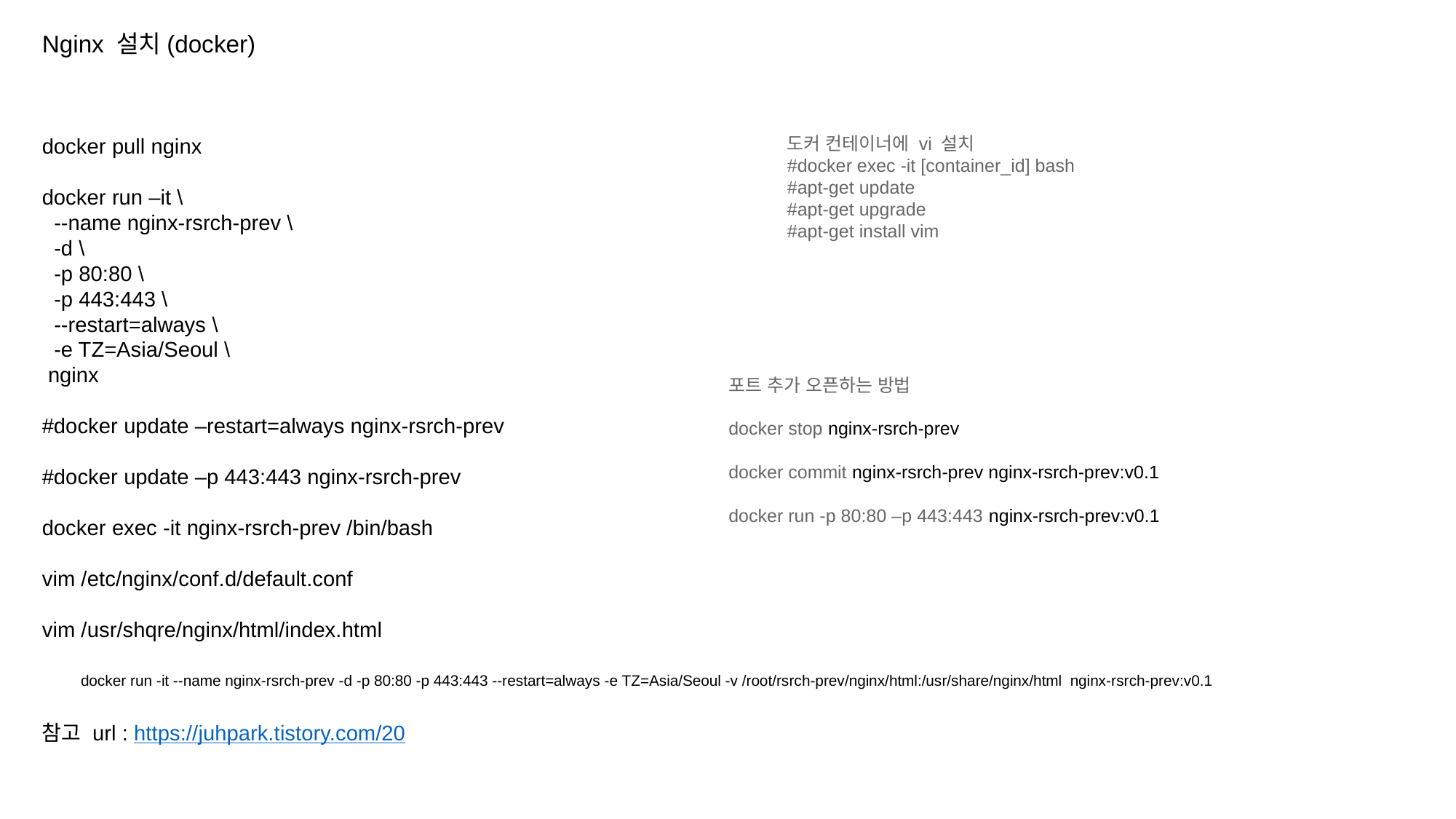

Nginx 설치(docker)

docker pull nginx

docker run –it \
  --name nginx-rsrch-prev \
  -d \
  -p 80:80 \
  -p 443:443 \
  --restart=always \
  -e TZ=Asia/Seoul \
 nginx

#docker update –restart=always nginx-rsrch-prev

#docker update –p 443:443 nginx-rsrch-prev

docker exec -it nginx-rsrch-prev /bin/bash

vim /etc/nginx/conf.d/default.conf

vim /usr/shqre/nginx/html/index.html

도커 컨테이너에 vi 설치
#docker exec -it [container_id] bash
#apt-get update
#apt-get upgrade
#apt-get install vim
포트 추가 오픈하는 방법

docker stop nginx-rsrch-prev

docker commit nginx-rsrch-prev nginx-rsrch-prev:v0.1

docker run -p 80:80 –p 443:443 nginx-rsrch-prev:v0.1

docker run -it --name nginx-rsrch-prev -d -p 80:80 -p 443:443 --restart=always -e TZ=Asia/Seoul -v /root/rsrch-prev/nginx/html:/usr/share/nginx/html  nginx-rsrch-prev:v0.1
참고 url : https://juhpark.tistory.com/20